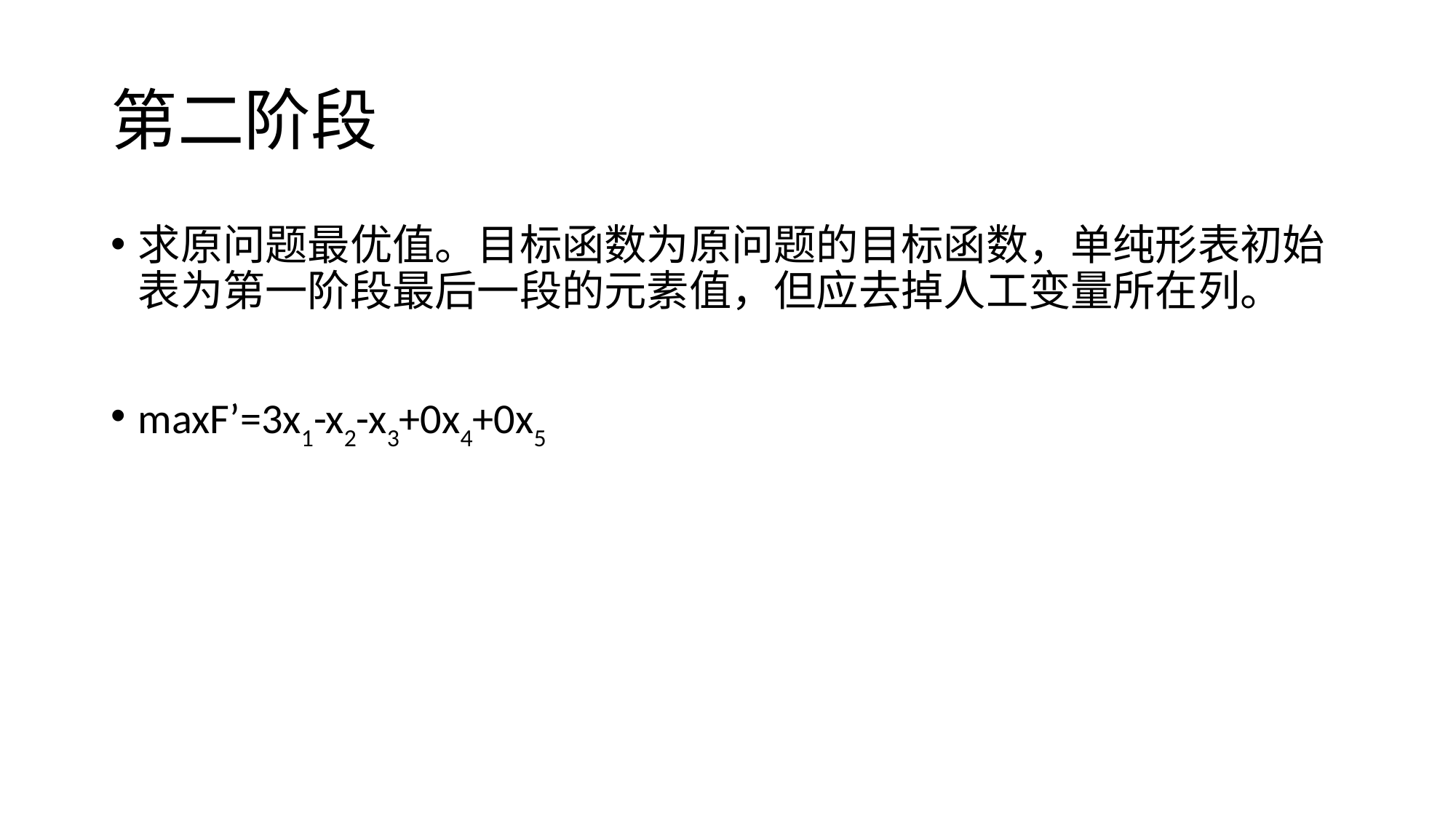

# 第二阶段
求原问题最优值。目标函数为原问题的目标函数，单纯形表初始表为第一阶段最后一段的元素值，但应去掉人工变量所在列。

maxF’=3x1-x2-x3+0x4+0x5